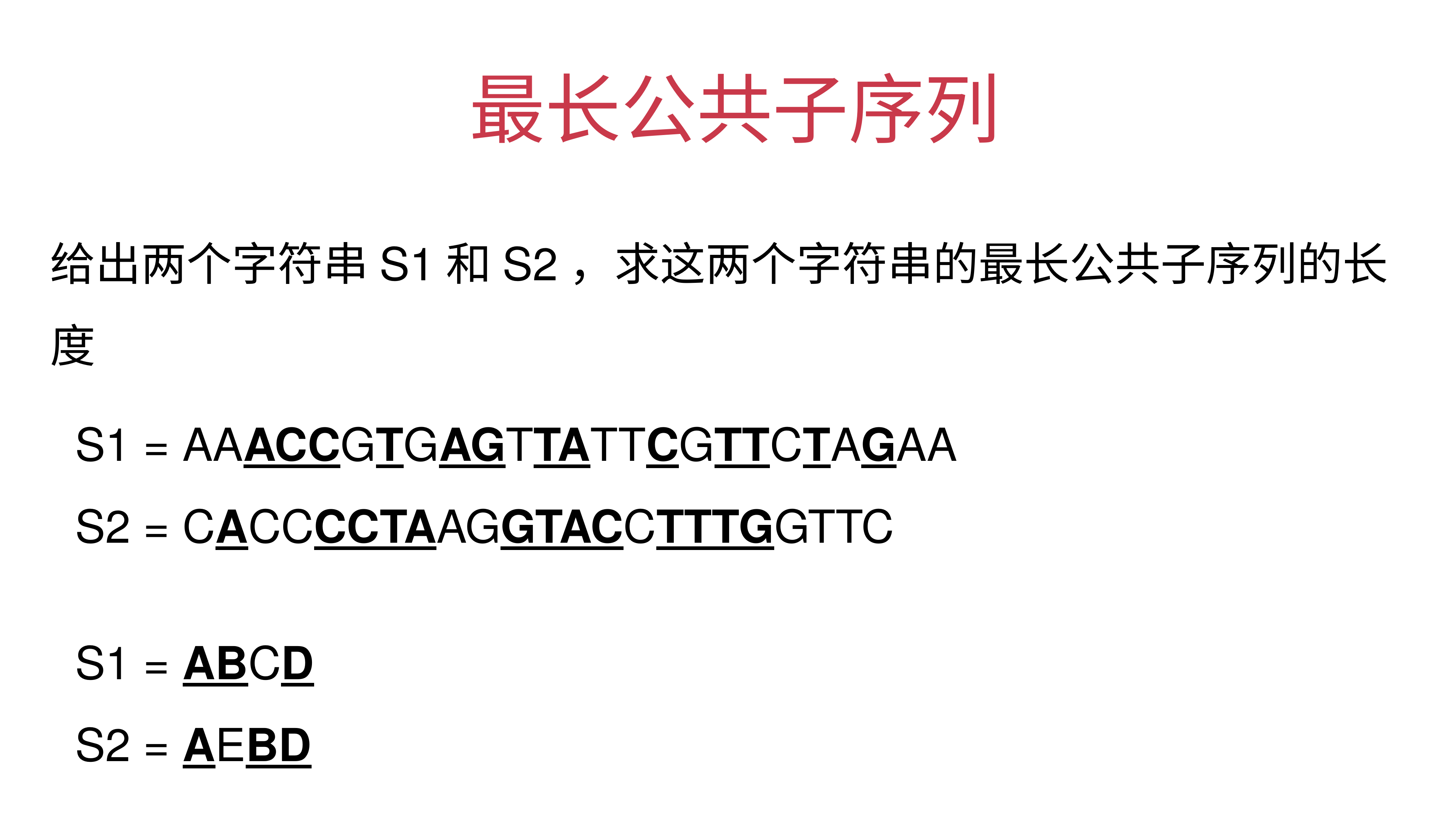

# 最长公共子序列
给出两个字符串S1和S2，求这两个字符串的最长公共子序列的长度
S1 = AAACCGTGAGTTATTCGTTCTAGAA
S2 = CACCCCTAAGGTACCTTTGGTTC
S1 = ABCD
S2 = AEBD